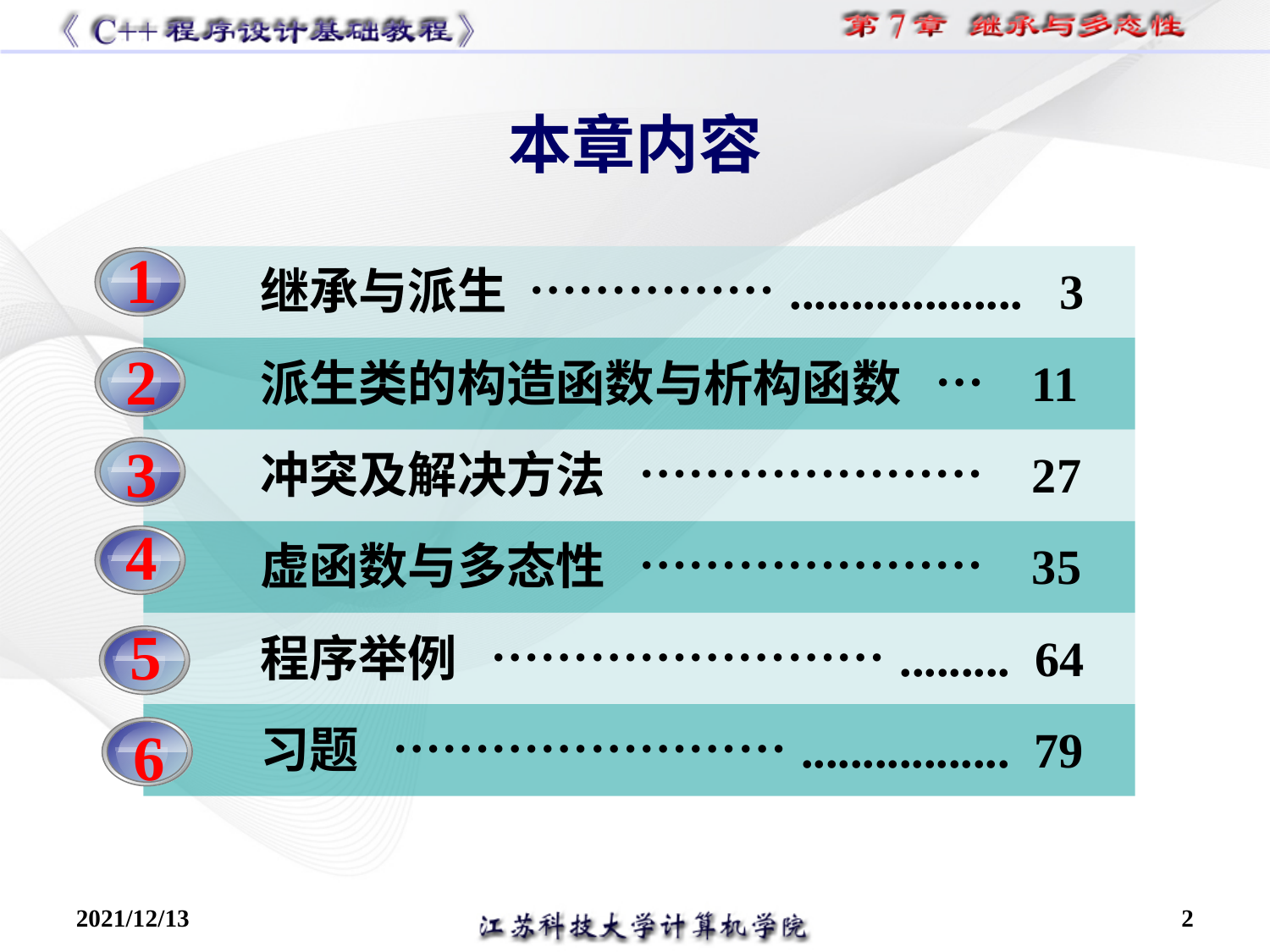

# 本章内容
| 继承与派生 ……………................... 3 |
| --- |
| 派生类的构造函数与析构函数 … 11 |
| 冲突及解决方法 ………………… 27 |
| 虚函数与多态性 ………………… 35 |
| 程序举例 ……………………......... 64 |
| 习题 ……………………................. 79 |

1

2

3

4

5

6